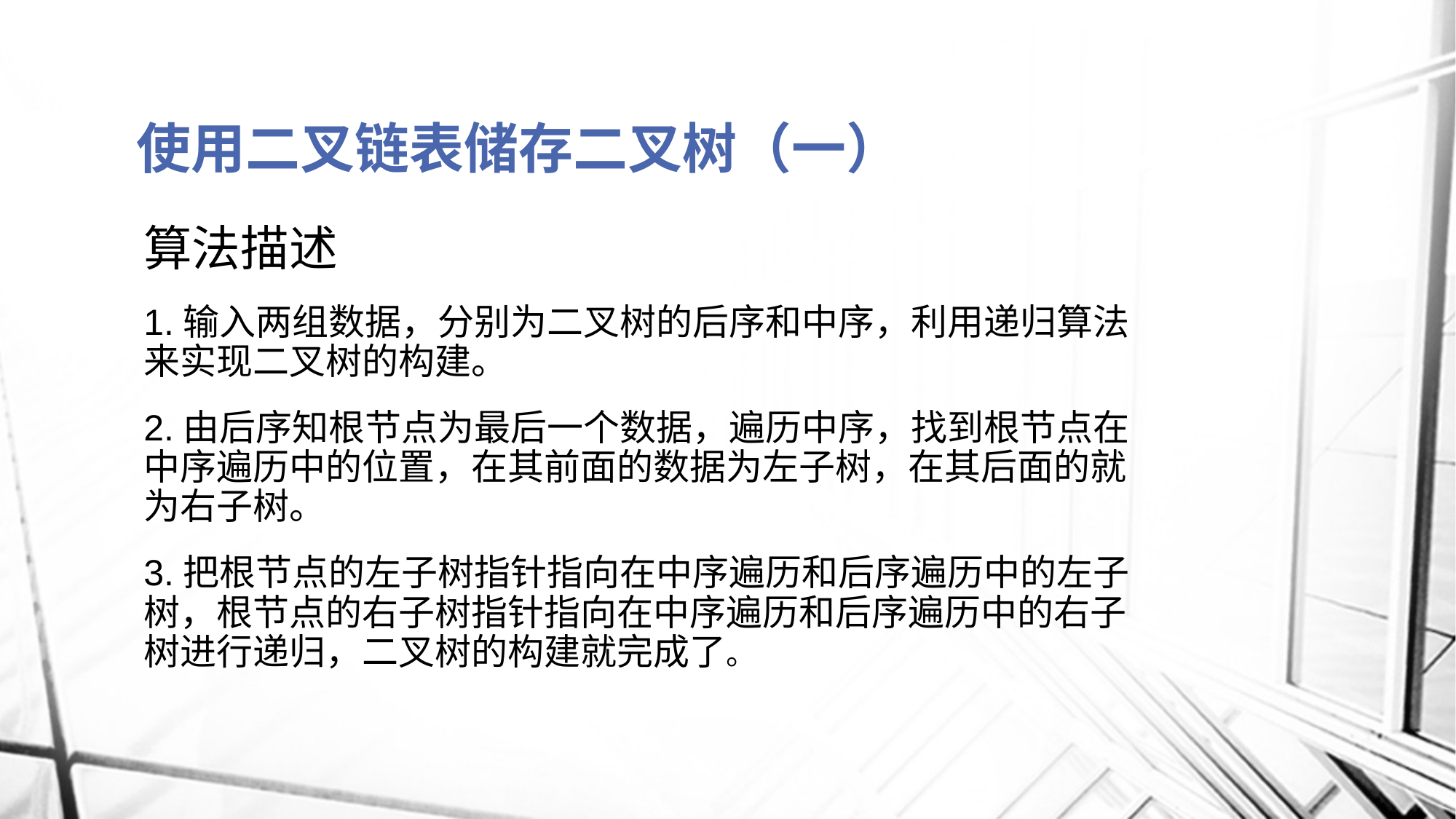

# 使用二叉链表储存二叉树（一）
算法描述
1.输入两组数据，分别为二叉树的后序和中序，利用递归算法来实现二叉树的构建。
2.由后序知根节点为最后一个数据，遍历中序，找到根节点在中序遍历中的位置，在其前面的数据为左子树，在其后面的就为右子树。
3.把根节点的左子树指针指向在中序遍历和后序遍历中的左子树，根节点的右子树指针指向在中序遍历和后序遍历中的右子树进行递归，二叉树的构建就完成了。